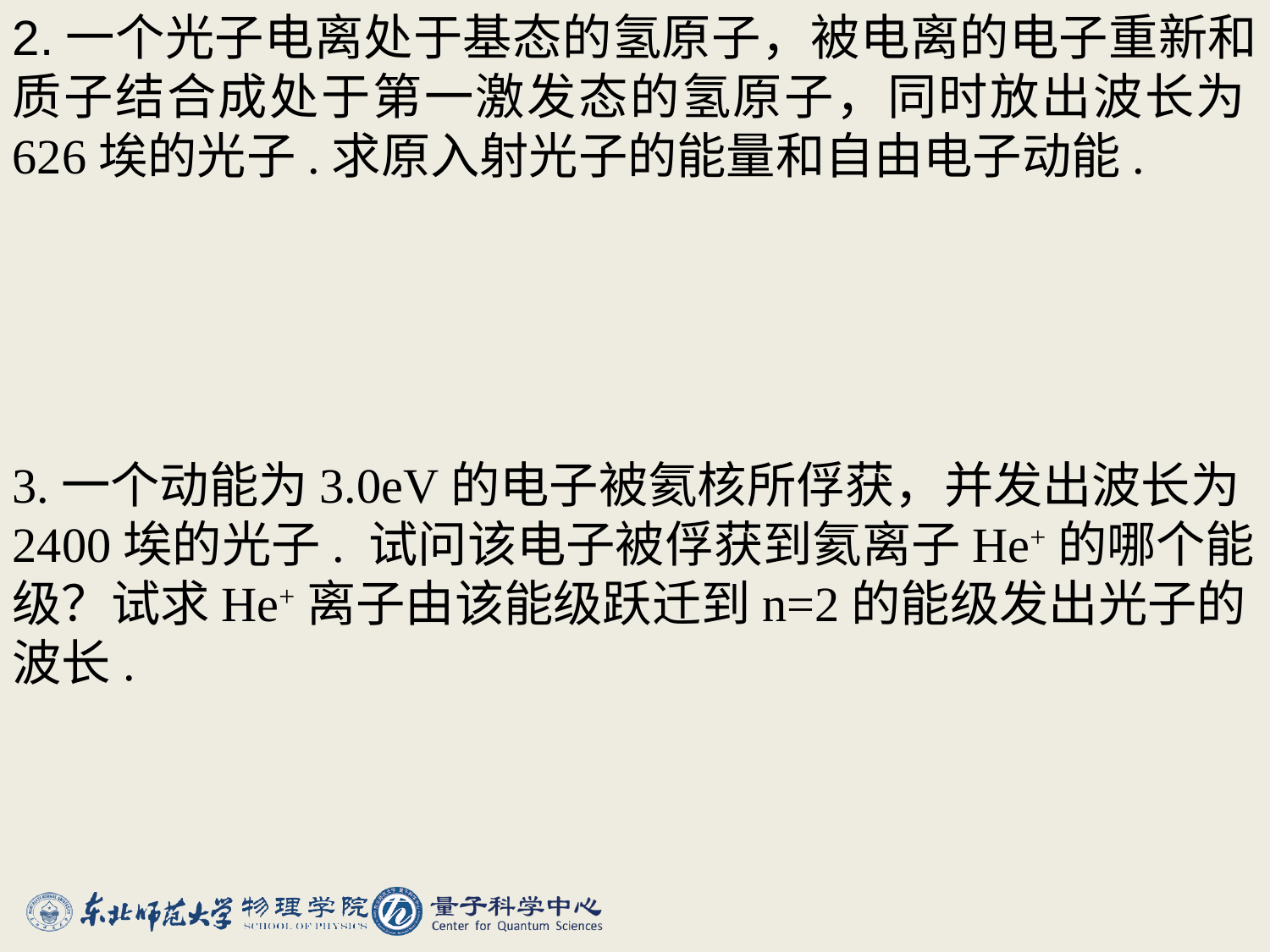

2.一个光子电离处于基态的氢原子，被电离的电子重新和质子结合成处于第一激发态的氢原子，同时放出波长为626埃的光子.求原入射光子的能量和自由电子动能.

#

3.一个动能为3.0eV的电子被氦核所俘获，并发出波长为2400埃的光子. 试问该电子被俘获到氦离子He+的哪个能级？试求He+离子由该能级跃迁到n=2的能级发出光子的波长.